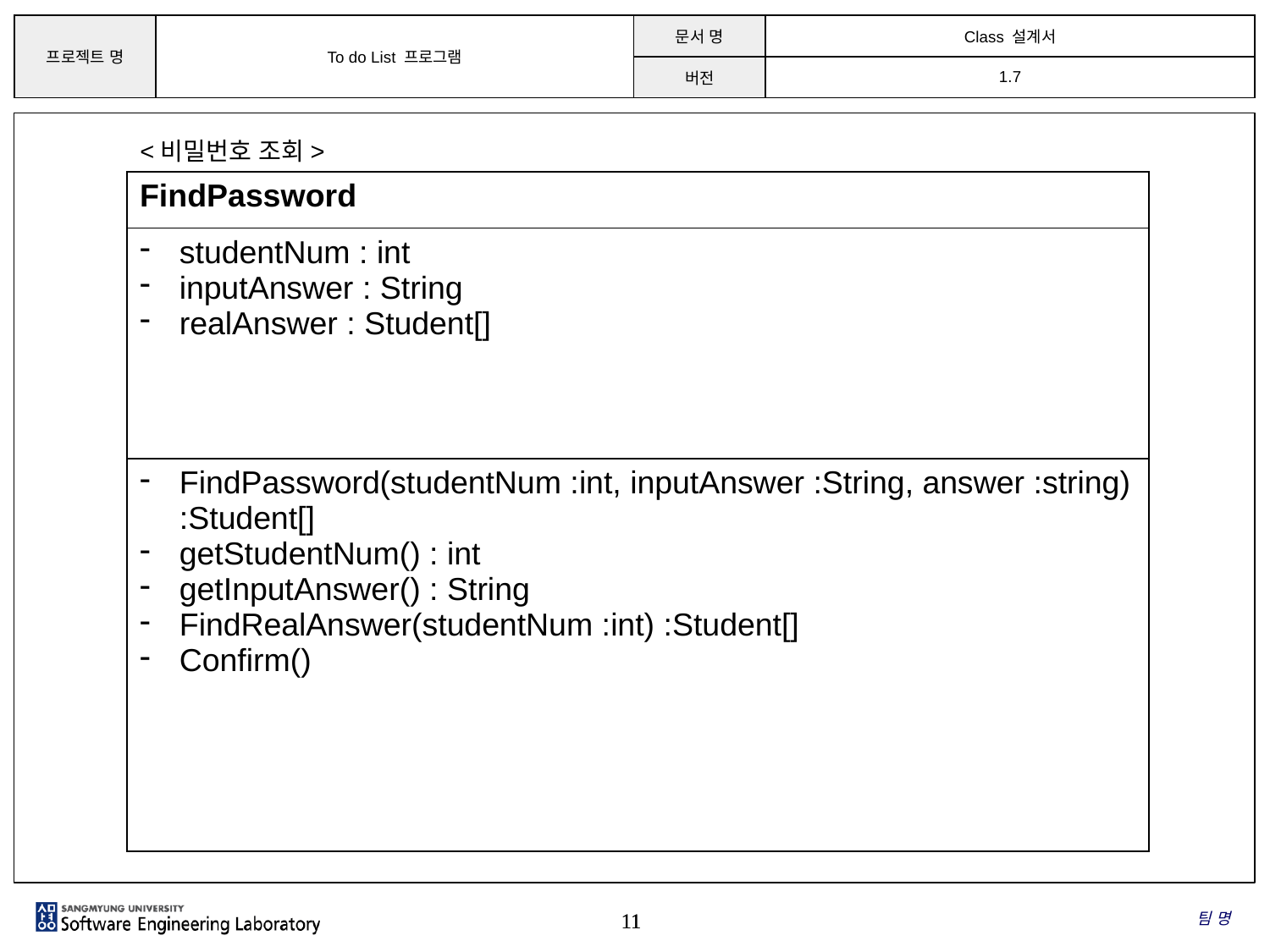

<비밀번호 조회>
| FindPassword |
| --- |
| studentNum : int inputAnswer : String realAnswer : Student[] |
| FindPassword(studentNum :int, inputAnswer :String, answer :string) :Student[] getStudentNum() : int getInputAnswer() : String FindRealAnswer(studentNum :int) :Student[] Confirm() |
팀 명